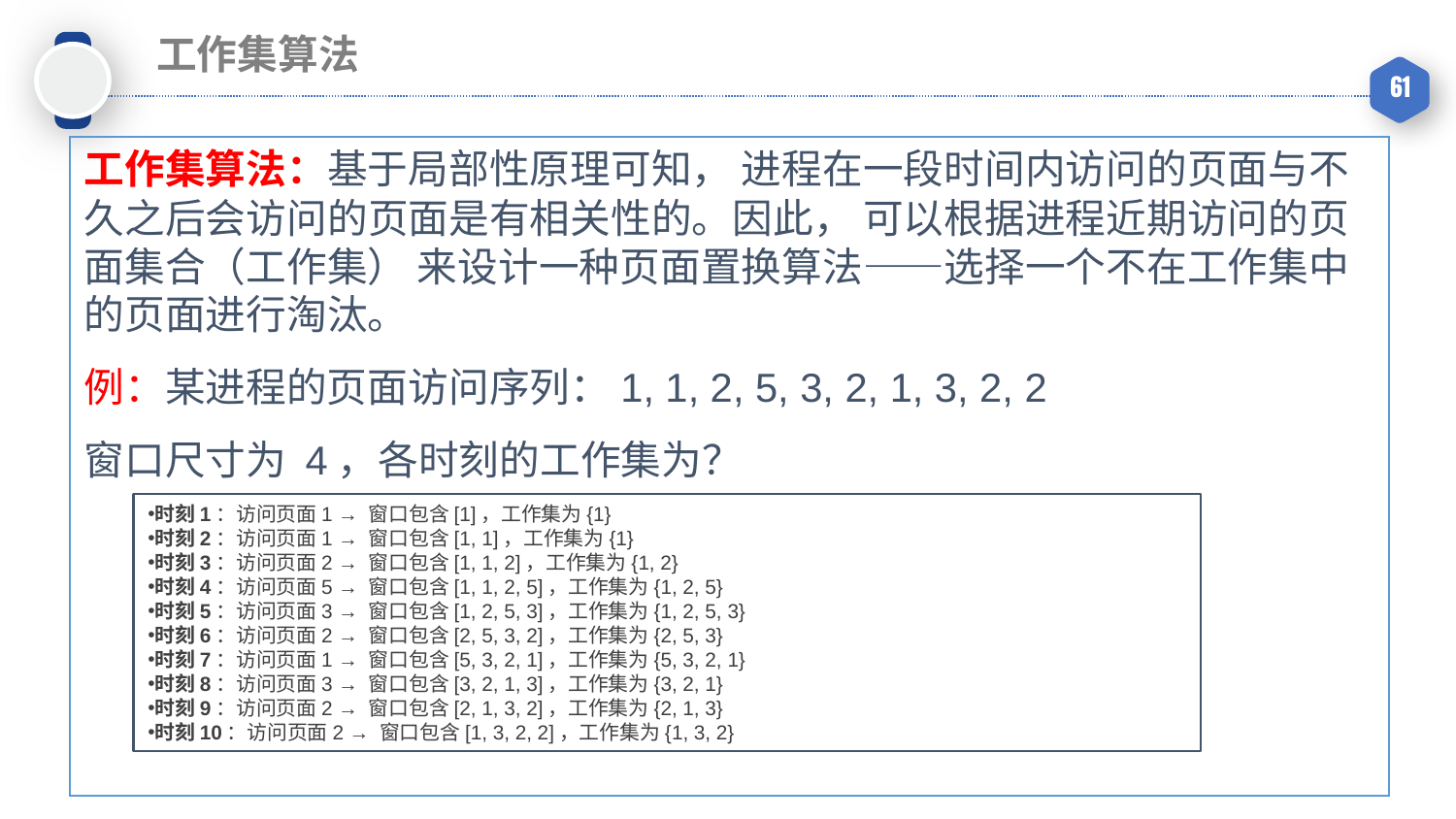

工作集算法

工作集算法：基于局部性原理可知， 进程在一段时间内访问的页面与不久之后会访问的页面是有相关性的。因此， 可以根据进程近期访问的页面集合（工作集） 来设计一种页面置换算法——选择一个不在工作集中的页面进行淘汰。
例：某进程的页面访问序列：1, 1, 2, 5, 3, 2, 1, 3, 2, 2
窗口尺寸为 4，各时刻的工作集为？
时刻1：访问页面1 → 窗口包含[1]，工作集为{1}
时刻2：访问页面1 → 窗口包含[1, 1]，工作集为{1}
时刻3：访问页面2 → 窗口包含[1, 1, 2]，工作集为{1, 2}
时刻4：访问页面5 → 窗口包含[1, 1, 2, 5]，工作集为{1, 2, 5}
时刻5：访问页面3 → 窗口包含[1, 2, 5, 3]，工作集为{1, 2, 5, 3}
时刻6：访问页面2 → 窗口包含[2, 5, 3, 2]，工作集为{2, 5, 3}
时刻7：访问页面1 → 窗口包含[5, 3, 2, 1]，工作集为{5, 3, 2, 1}
时刻8：访问页面3 → 窗口包含[3, 2, 1, 3]，工作集为{3, 2, 1}
时刻9：访问页面2 → 窗口包含[2, 1, 3, 2]，工作集为{2, 1, 3}
时刻10：访问页面2 → 窗口包含[1, 3, 2, 2]，工作集为{1, 3, 2}